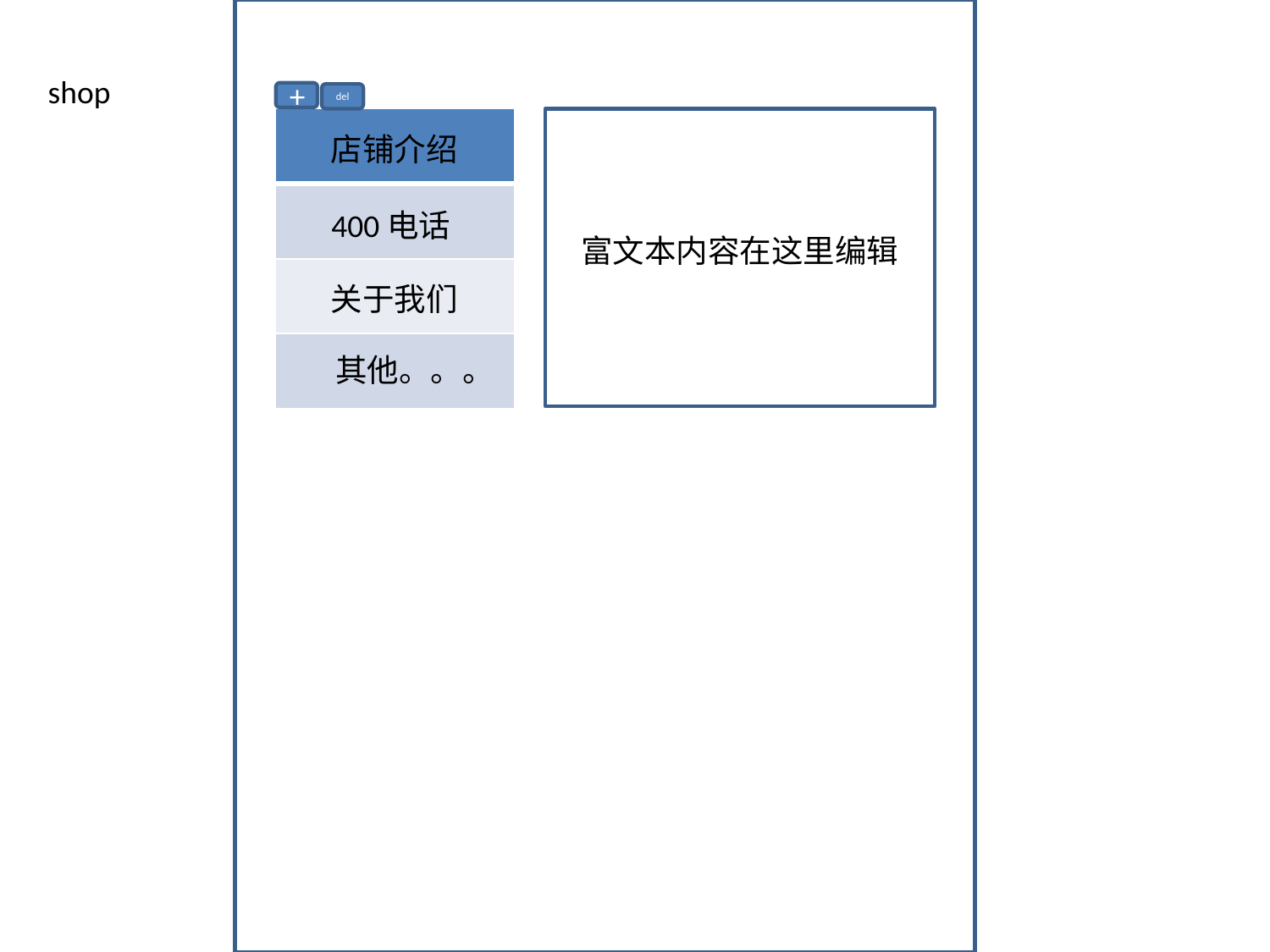

shop
+
del
|  |
| --- |
|  |
|  |
|  |

店铺介绍
400电话
富文本内容在这里编辑
关于我们
其他。。。